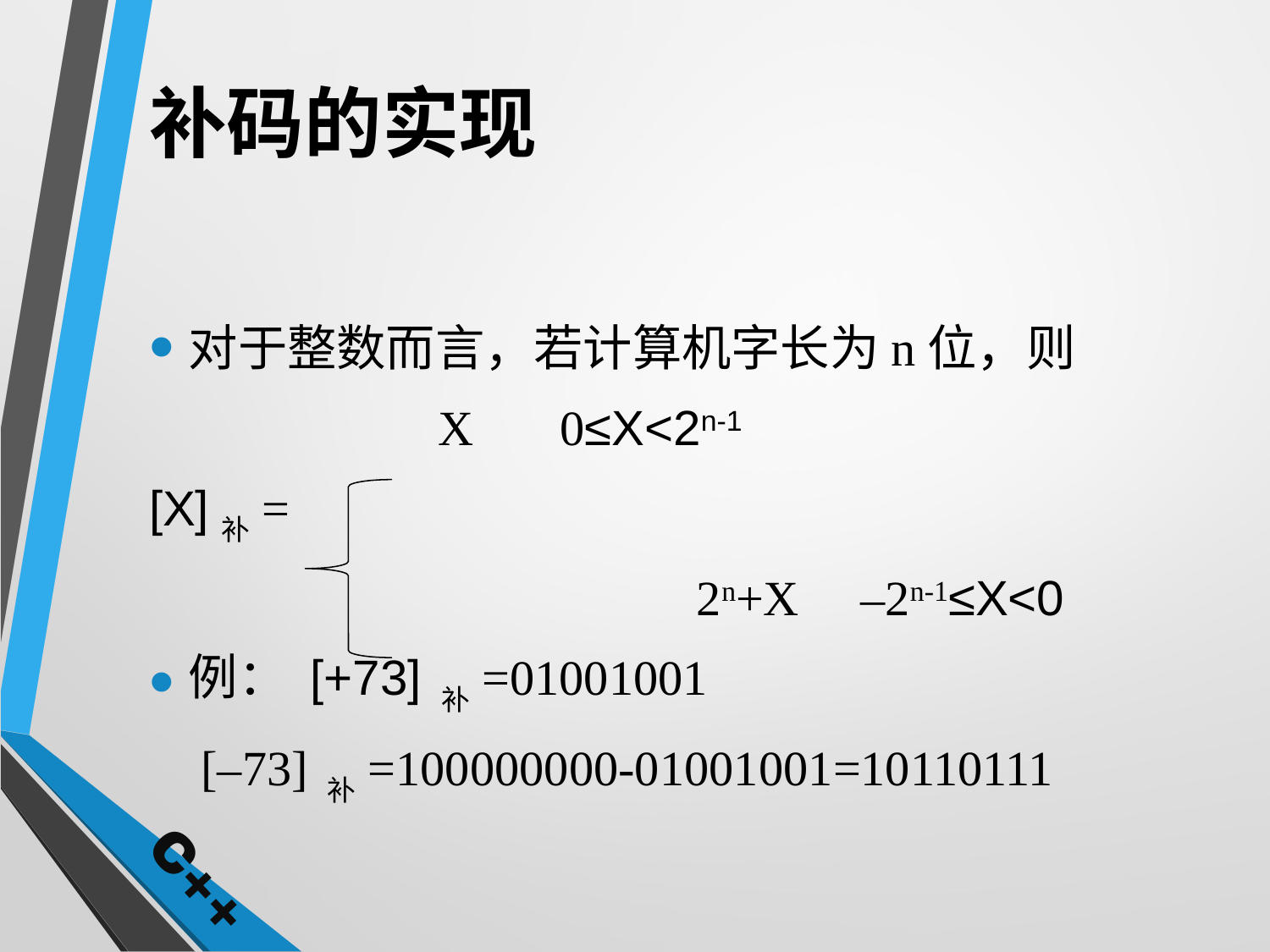

# 补码的实现
对于整数而言，若计算机字长为n位，则
     	          X       0≤X<2n-1
[X]补=
					2n+X     –2n-1≤X<0
例： [+73] 补=01001001
	 [–73] 补=100000000-01001001=10110111